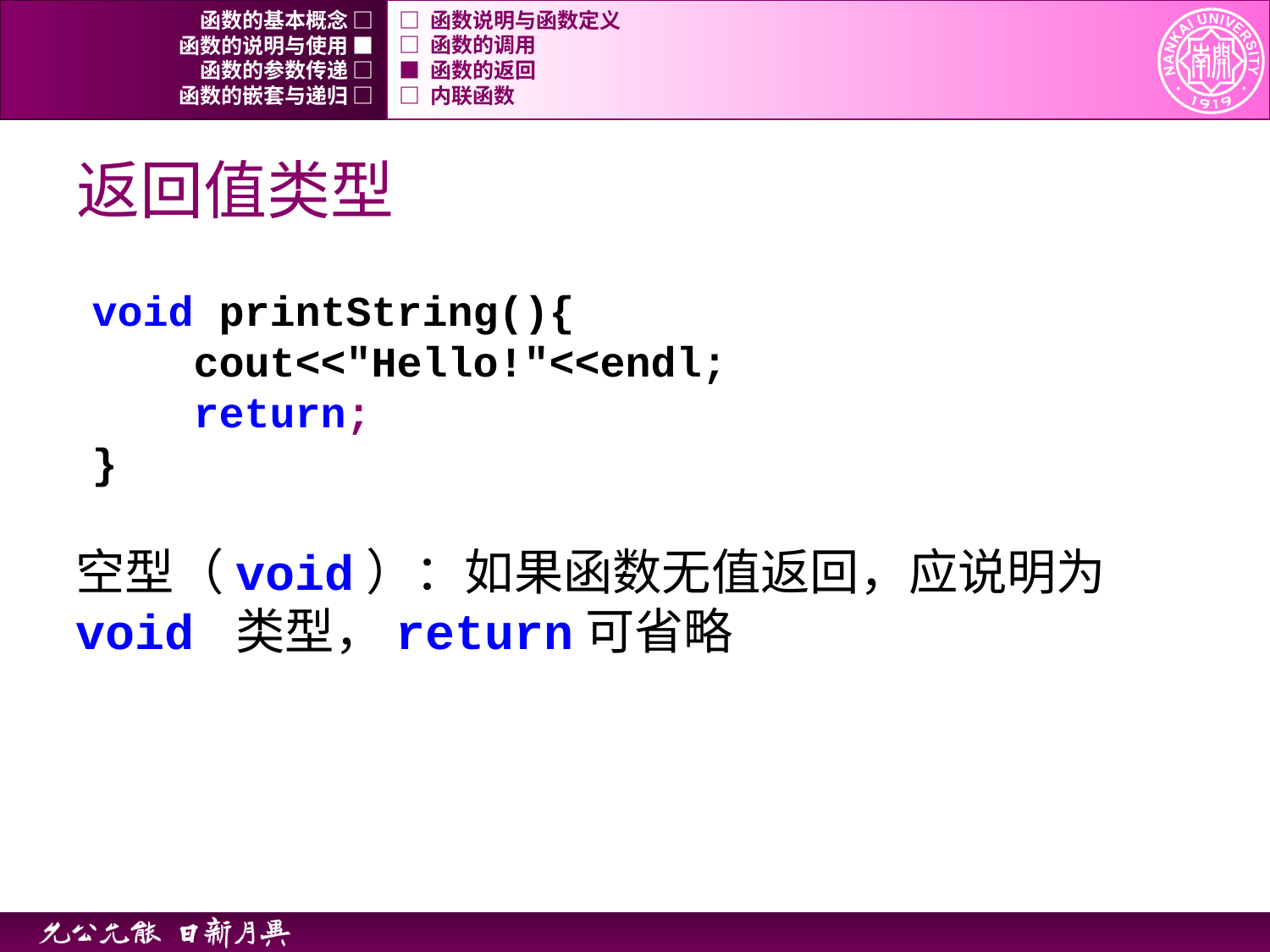

函数的基本概念 □
□ 函数说明与函数定义
函数的说明与使用 ■
□ 函数的调用
函数的参数传递 □
■ 函数的返回
函数的嵌套与递归 □
□ 内联函数
# 返回值类型
void printString(){
    cout<<"Hello!"<<endl;
    return;
}

空型（void）：如果函数无值返回，应说明为void 类型，return可省略